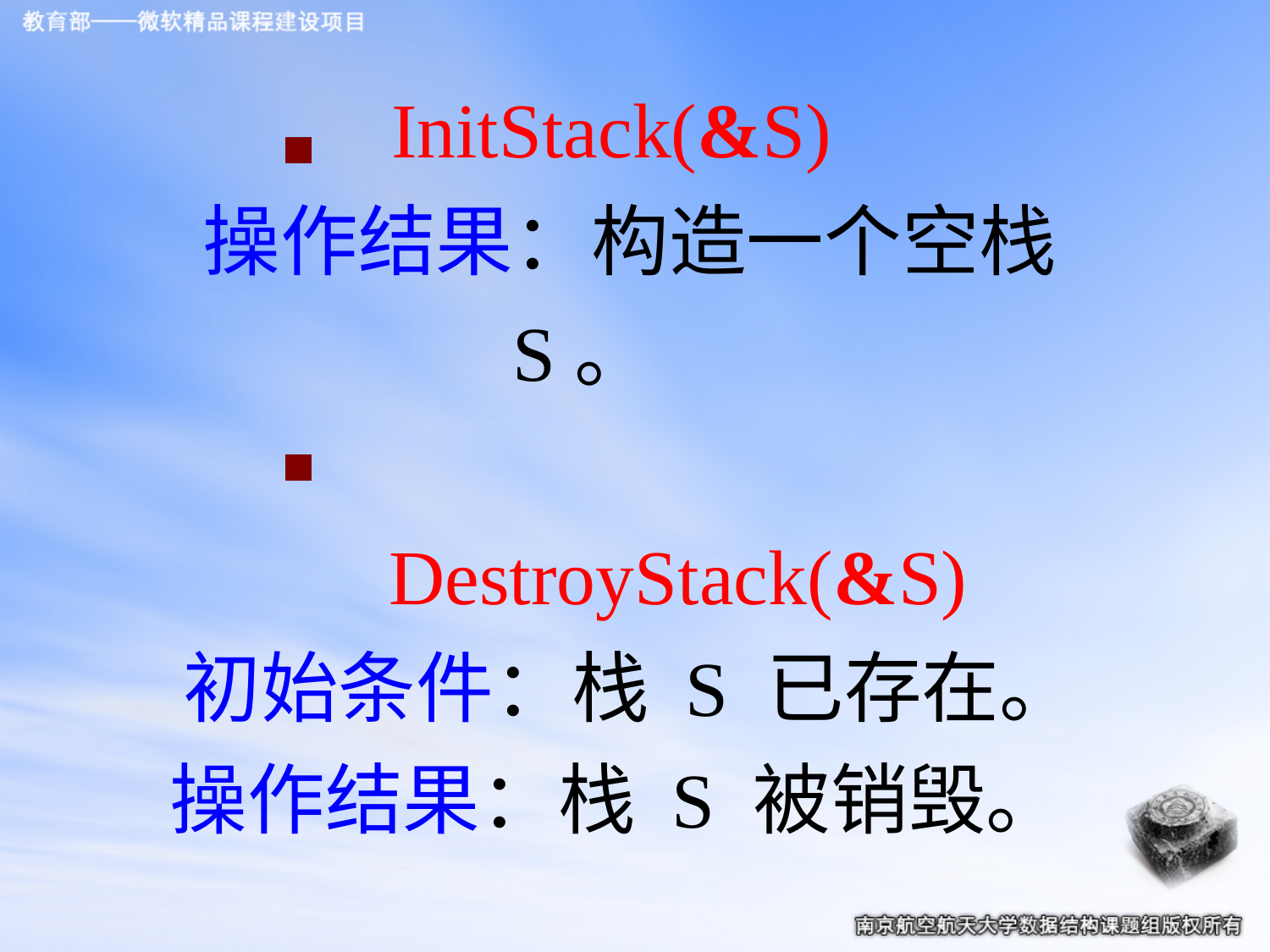

InitStack(&S)
    操作结果：构造一个空栈 S。
          DestroyStack(&S)
    初始条件：栈 S 已存在。
    操作结果：栈 S 被销毁。